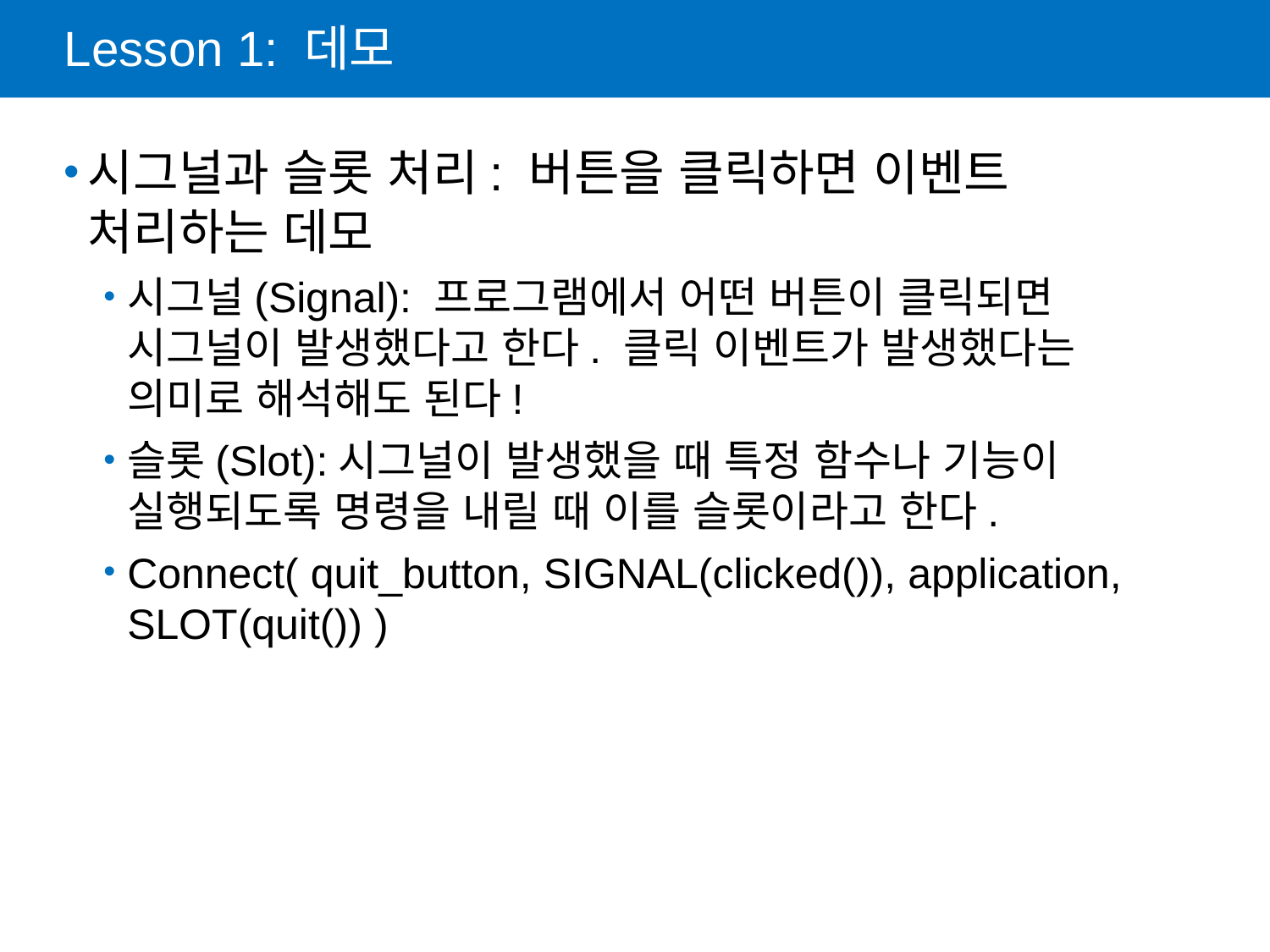

# Lesson 1: 데모
시그널과 슬롯 처리: 버튼을 클릭하면 이벤트 처리하는 데모
시그널(Signal): 프로그램에서 어떤 버튼이 클릭되면 시그널이 발생했다고 한다. 클릭 이벤트가 발생했다는 의미로 해석해도 된다!
슬롯(Slot):시그널이 발생했을 때 특정 함수나 기능이 실행되도록 명령을 내릴 때 이를 슬롯이라고 한다.
Connect( quit_button, SIGNAL(clicked()), application, SLOT(quit()) )